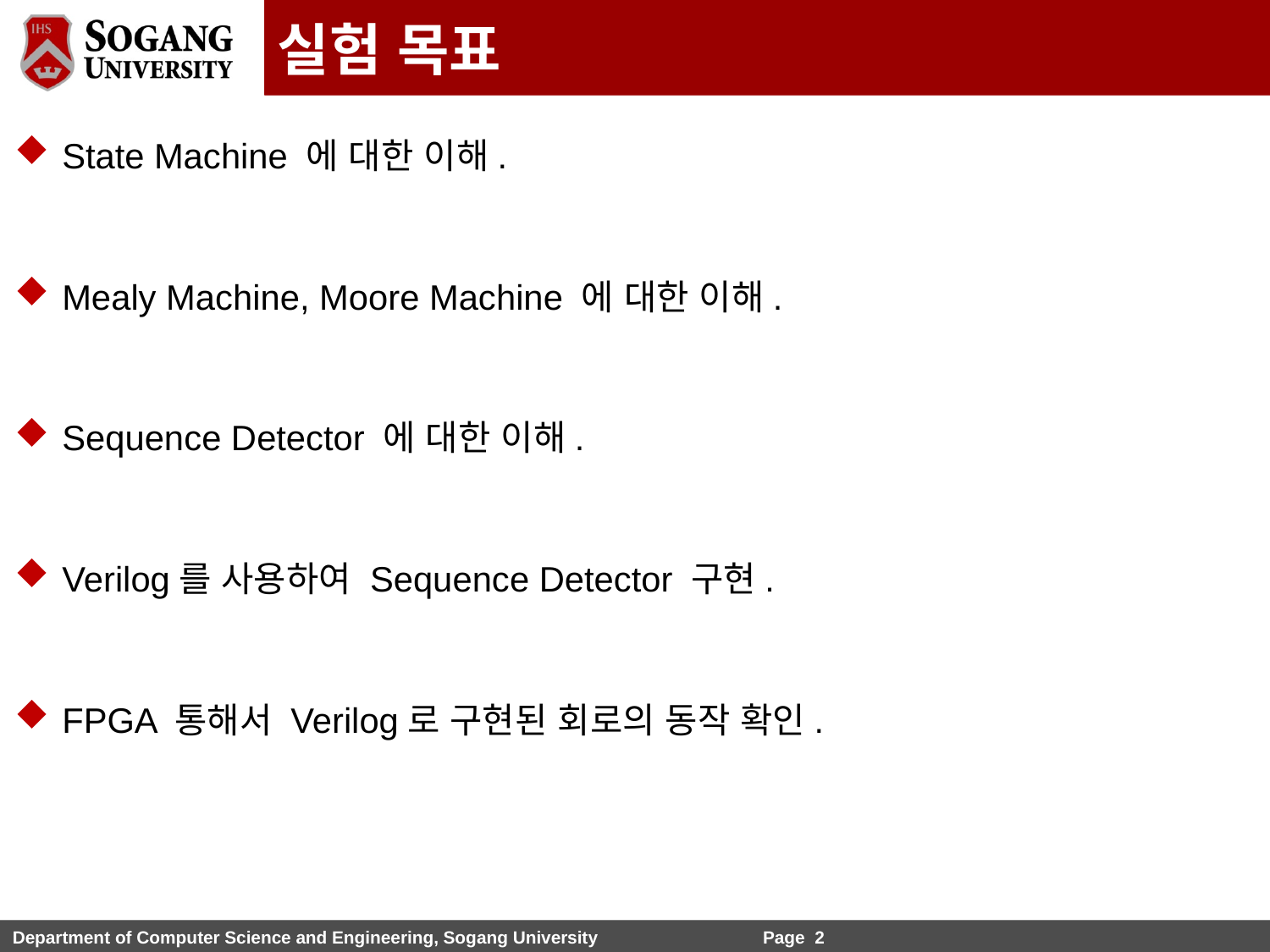

실험 목표
State Machine 에 대한 이해.

Mealy Machine, Moore Machine 에 대한 이해.

Sequence Detector 에 대한 이해.

Verilog를 사용하여 Sequence Detector 구현.

FPGA 통해서 Verilog로 구현된 회로의 동작 확인.